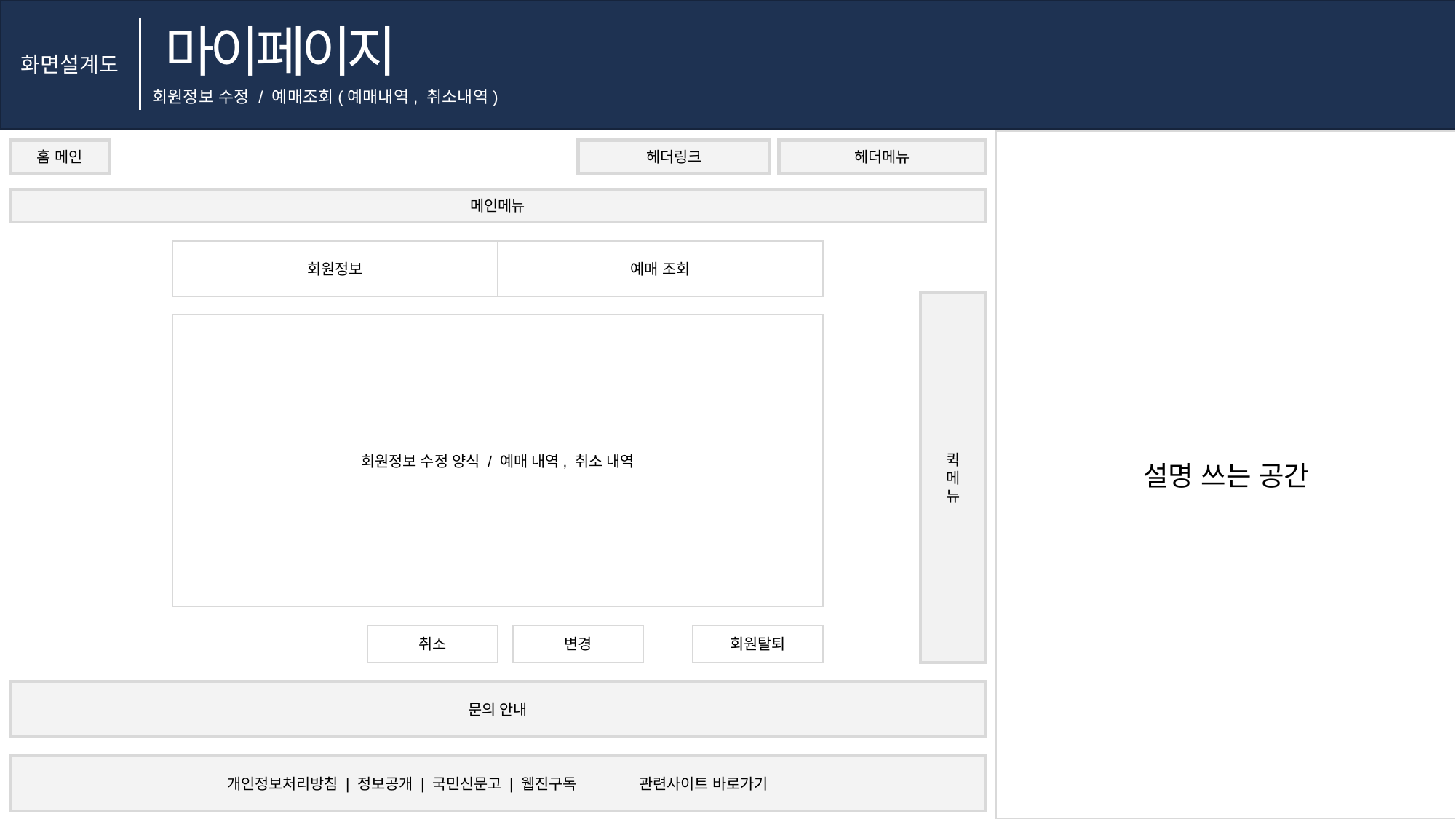

마이페이지
화면설계도
회원정보 수정 / 예매조회(예매내역, 취소내역)
설명 쓰는 공간
헤더링크
홈 메인
헤더메뉴
메인메뉴
회원정보
예매 조회
퀵
메
뉴
회원정보 수정 양식 / 예매 내역, 취소 내역
취소
변경
회원탈퇴
문의 안내
개인정보처리방침 | 정보공개 | 국민신문고 | 웹진구독               관련사이트 바로가기